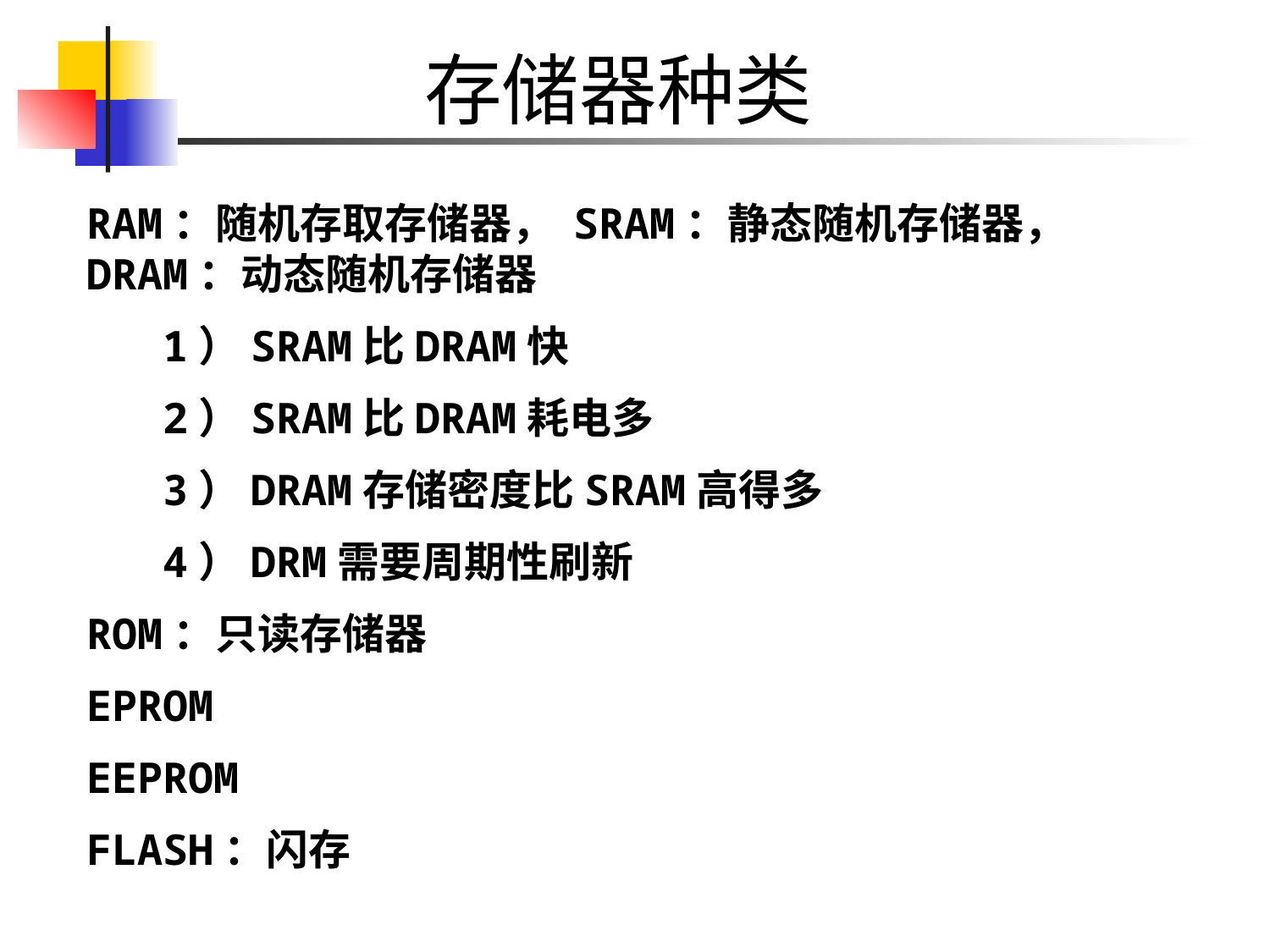

存储器种类
RAM：随机存取存储器， SRAM：静态随机存储器， DRAM：动态随机存储器
   1）SRAM比DRAM快
   2）SRAM比DRAM耗电多
   3）DRAM存储密度比SRAM高得多
   4）DRM需要周期性刷新
ROM：只读存储器
EPROM
EEPROM
FLASH：闪存